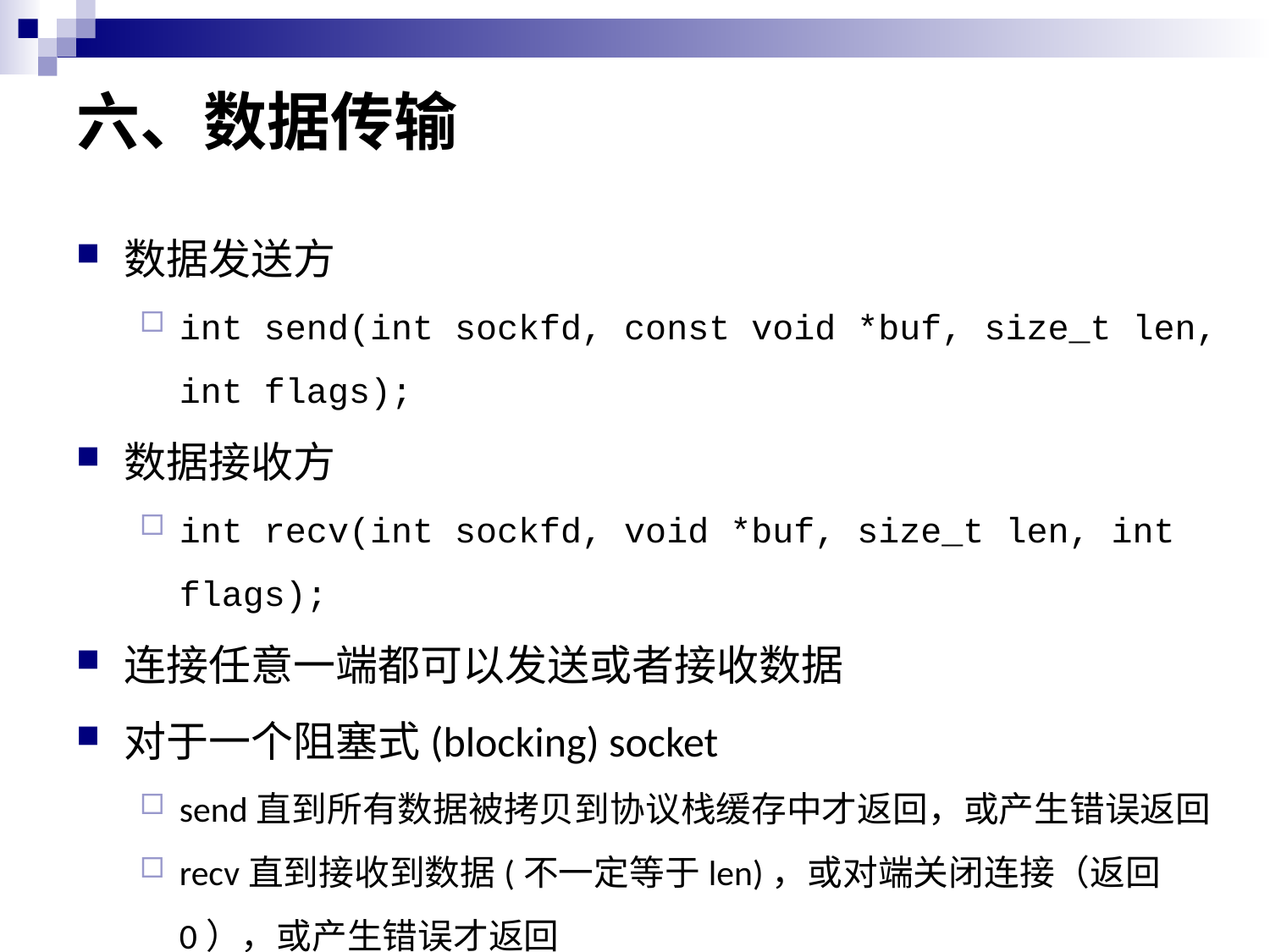

# 六、数据传输
数据发送方
int send(int sockfd, const void *buf, size_t len, int flags);
数据接收方
int recv(int sockfd, void *buf, size_t len, int flags);
连接任意一端都可以发送或者接收数据
对于一个阻塞式(blocking) socket
send直到所有数据被拷贝到协议栈缓存中才返回，或产生错误返回
recv直到接收到数据(不一定等于len)，或对端关闭连接（返回0），或产生错误才返回